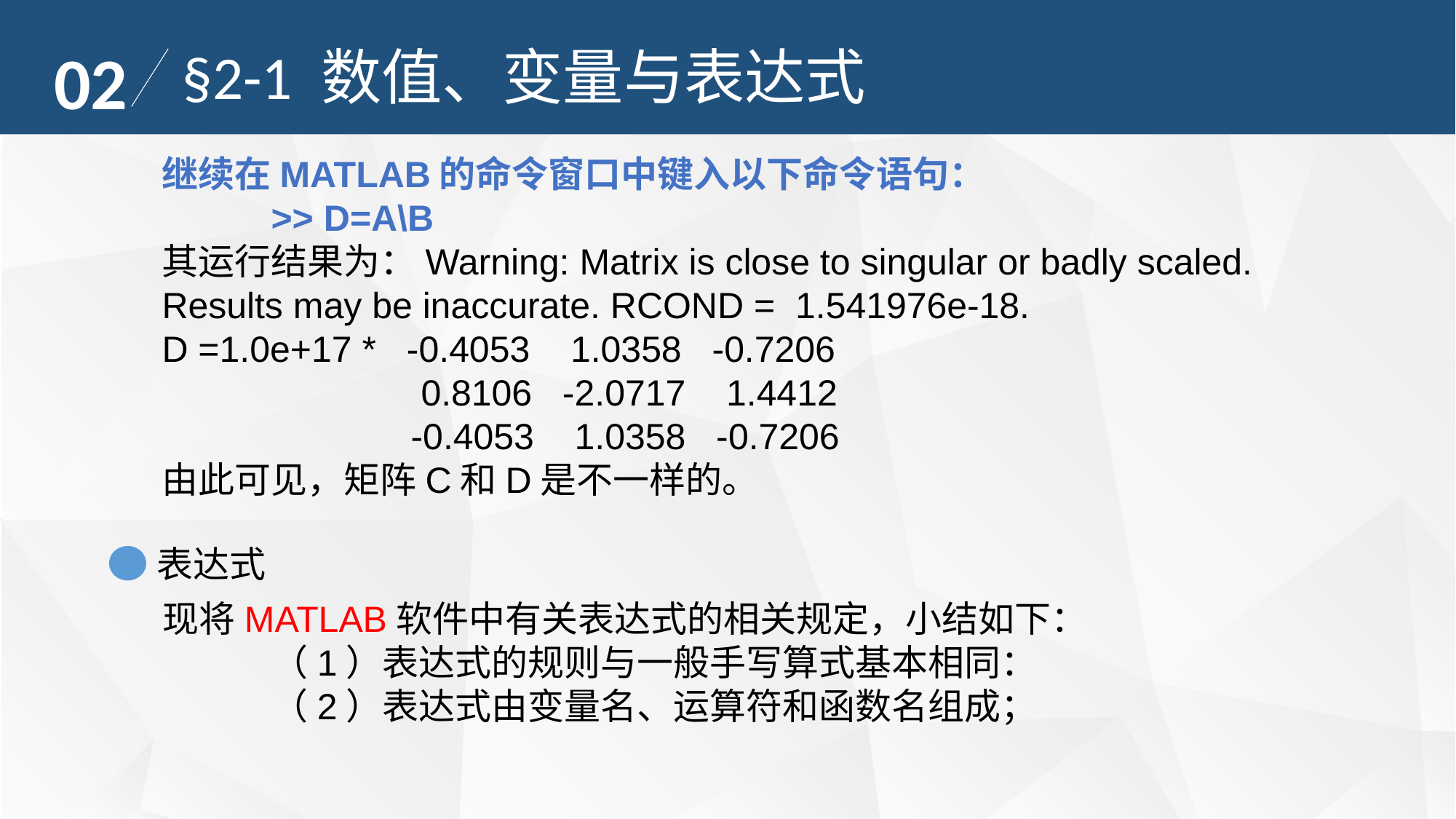

02
§2-1 数值、变量与表达式
继续在MATLAB的命令窗口中键入以下命令语句：
	>> D=A\B
其运行结果为：Warning: Matrix is close to singular or badly scaled. Results may be inaccurate. RCOND =  1.541976e-18.
D =1.0e+17 *   -0.4053    1.0358   -0.7206
		    0.8106   -2.0717    1.4412
		   -0.4053    1.0358   -0.7206
由此可见，矩阵C和D是不一样的。
表达式

现将MATLAB软件中有关表达式的相关规定，小结如下：
	（1）表达式的规则与一般手写算式基本相同：
	（2）表达式由变量名、运算符和函数名组成；